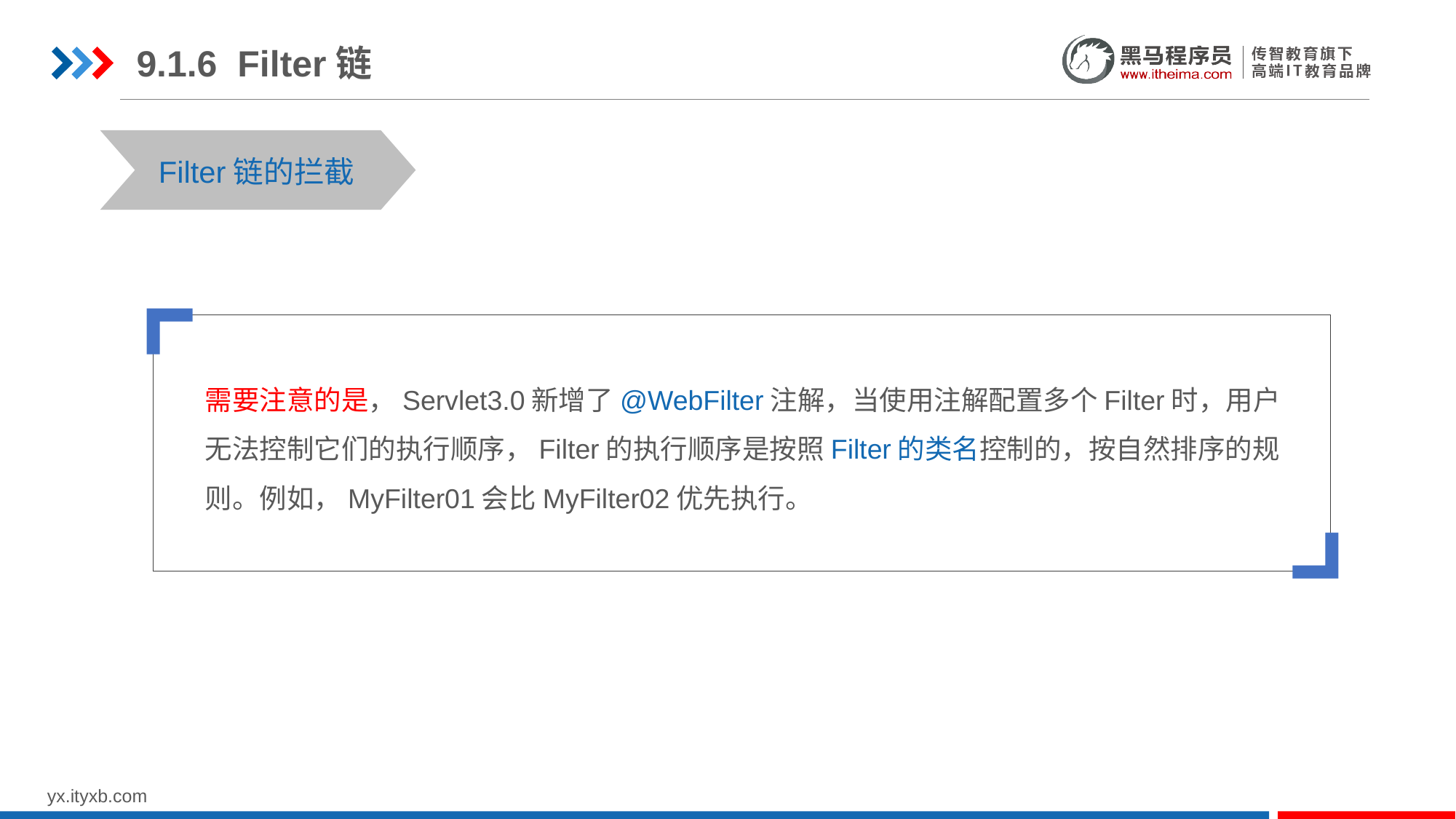

9.1.6  Filter链

Filter链的拦截

需要注意的是，Servlet3.0新增了@WebFilter注解，当使用注解配置多个Filter时，用户无法控制它们的执行顺序，Filter的执行顺序是按照Filter的类名控制的，按自然排序的规则。例如，MyFilter01会比MyFilter02优先执行。